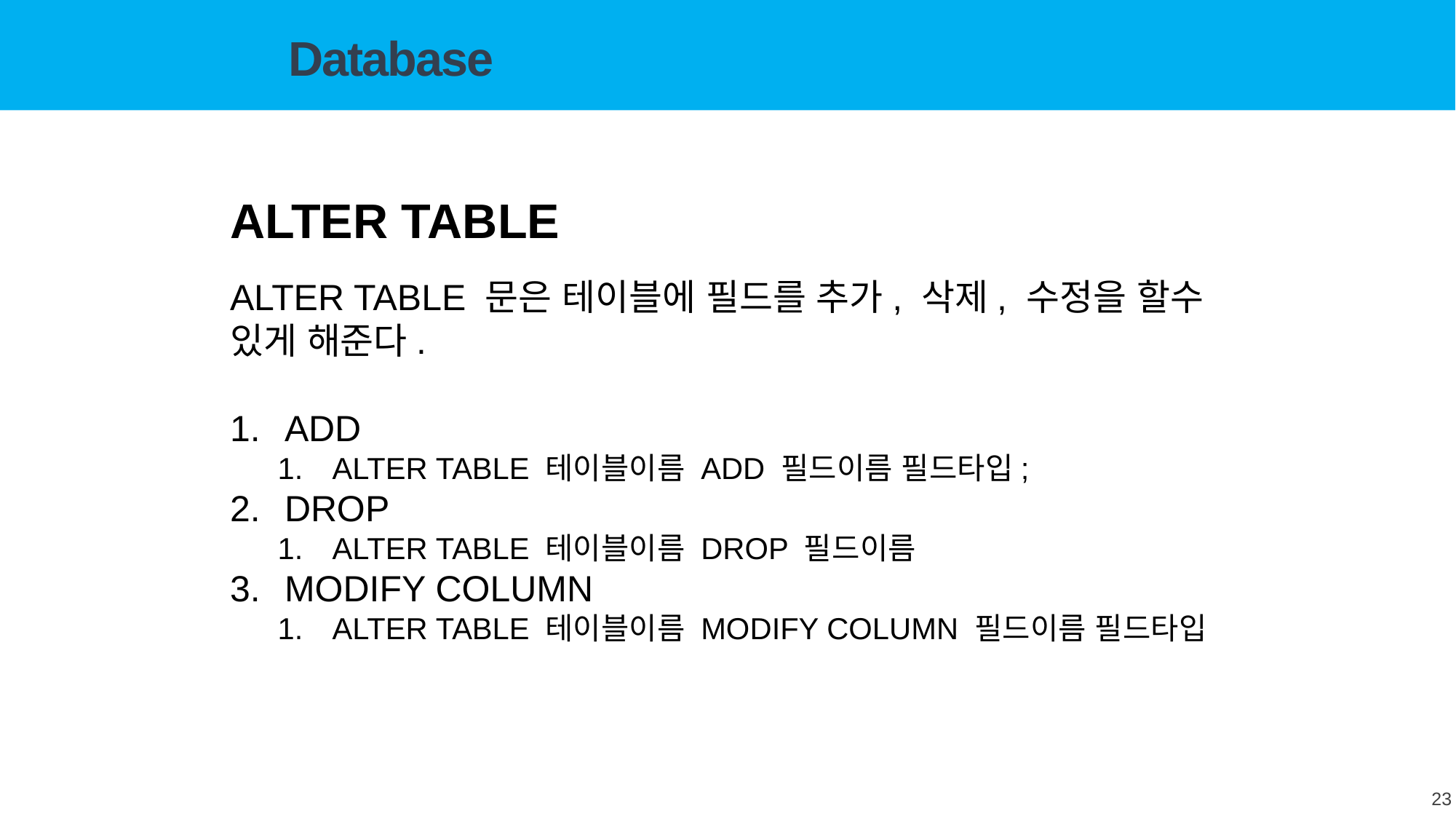

Database
ALTER TABLE
ALTER TABLE 문은 테이블에 필드를 추가, 삭제, 수정을 할수 있게 해준다.

ADD
ALTER TABLE 테이블이름 ADD 필드이름 필드타입;
DROP
ALTER TABLE 테이블이름 DROP 필드이름
MODIFY COLUMN
ALTER TABLE 테이블이름 MODIFY COLUMN 필드이름 필드타입